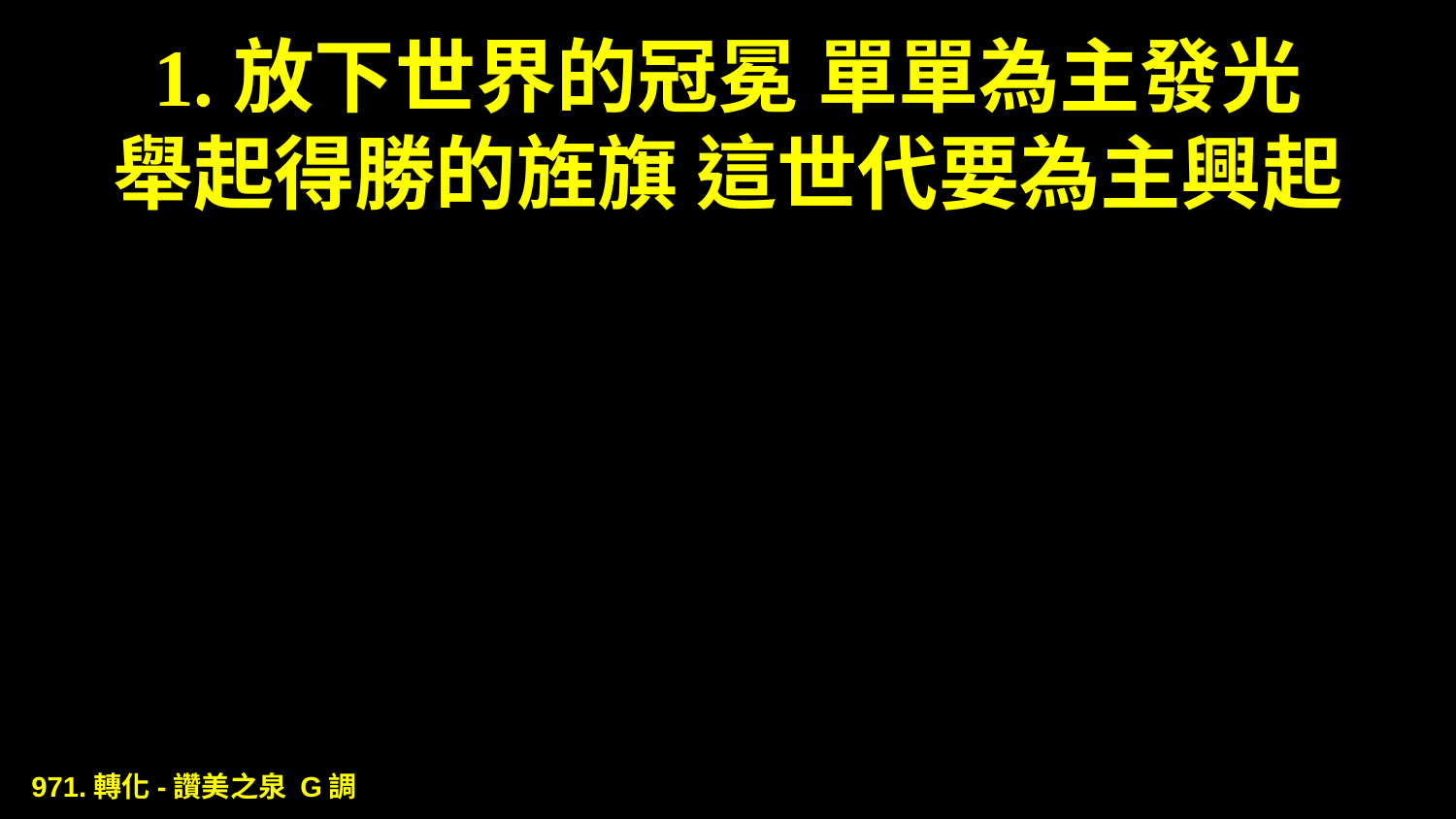

# 1.放下世界的冠冕 單單為主發光 舉起得勝的旌旗 這世代要為主興起
971.轉化-讚美之泉 G調